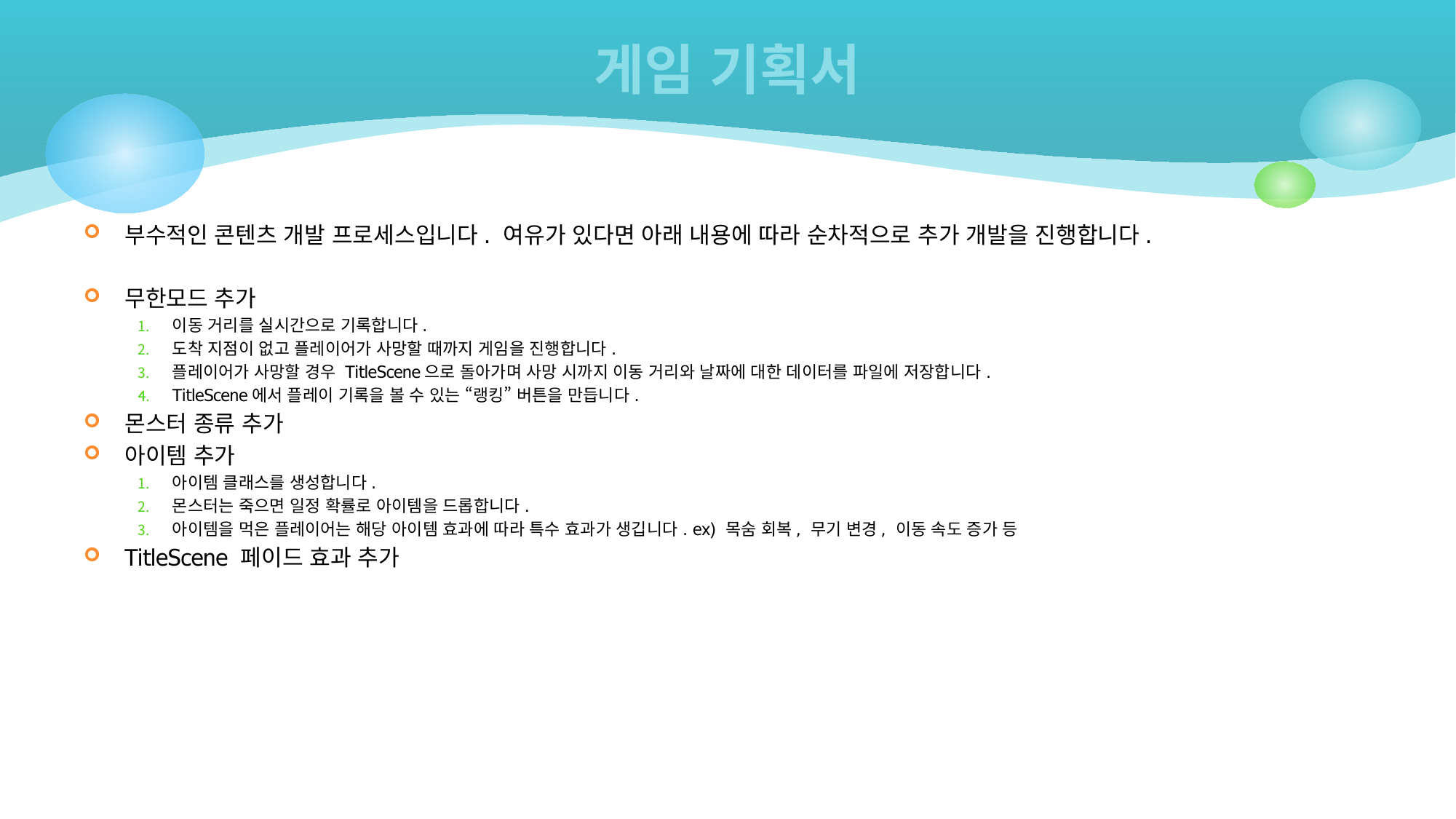

# 게임 기획서
부수적인 콘텐츠 개발 프로세스입니다. 여유가 있다면 아래 내용에 따라 순차적으로 추가 개발을 진행합니다.

무한모드 추가
이동 거리를 실시간으로 기록합니다.
도착 지점이 없고 플레이어가 사망할 때까지 게임을 진행합니다.
플레이어가 사망할 경우 TitleScene으로 돌아가며 사망 시까지 이동 거리와 날짜에 대한 데이터를 파일에 저장합니다.
TitleScene에서 플레이 기록을 볼 수 있는 “랭킹” 버튼을 만듭니다.
몬스터 종류 추가
아이템 추가
아이템 클래스를 생성합니다.
몬스터는 죽으면 일정 확률로 아이템을 드롭합니다.
아이템을 먹은 플레이어는 해당 아이템 효과에 따라 특수 효과가 생깁니다. ex) 목숨 회복, 무기 변경, 이동 속도 증가 등
TitleScene 페이드 효과 추가